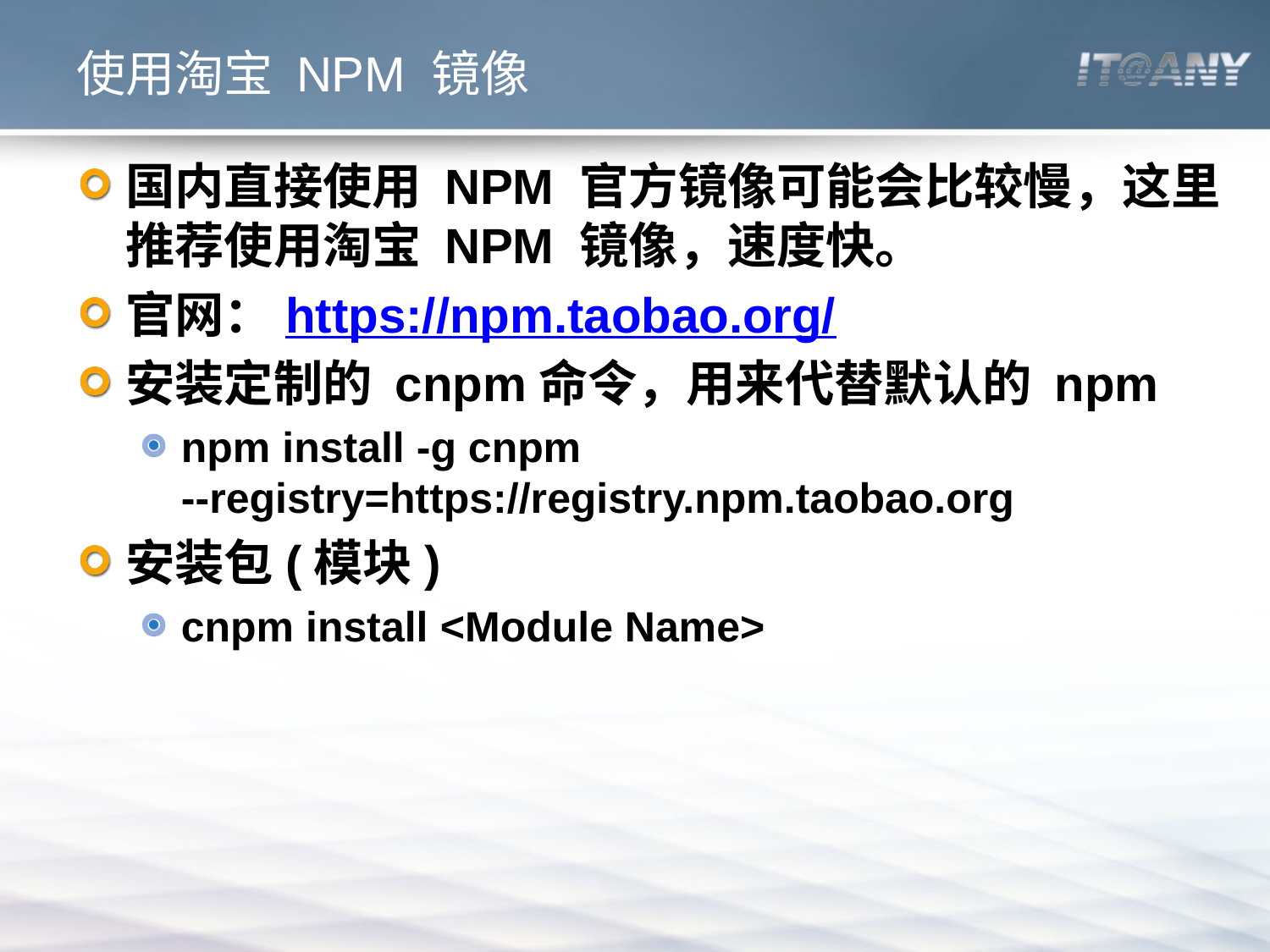

# 使用淘宝 NPM 镜像
国内直接使用 NPM 官方镜像可能会比较慢，这里推荐使用淘宝 NPM 镜像，速度快。
官网：https://npm.taobao.org/
安装定制的 cnpm命令，用来代替默认的 npm
npm install -g cnpm --registry=https://registry.npm.taobao.org
安装包(模块)
cnpm install <Module Name>